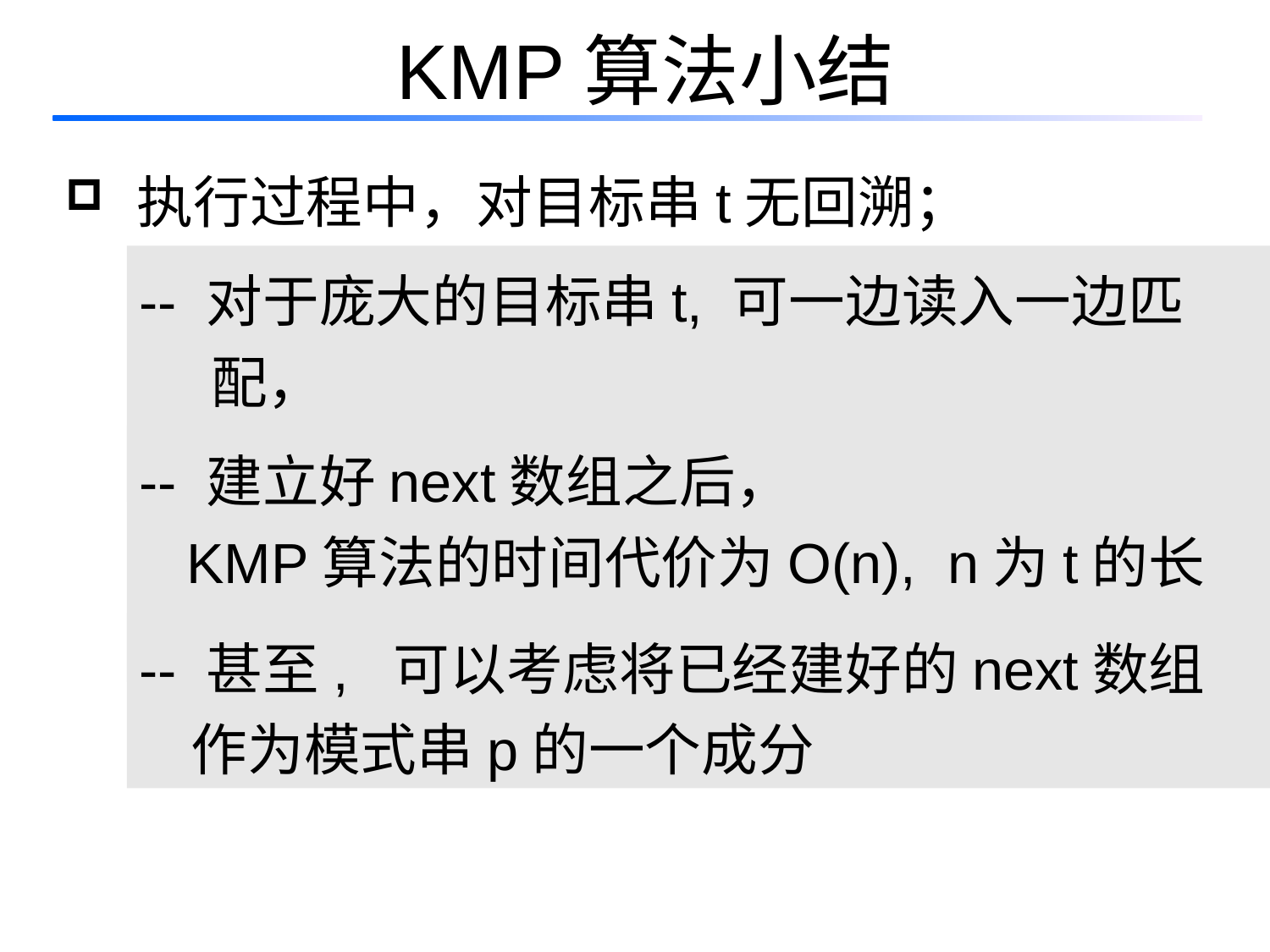

# KMP算法小结

执行过程中，对目标串t无回溯；
-- 对于庞大的目标串t, 可一边读入一边匹配，
   无需保存被匹配串t
-- 建立好next数组之后，
   KMP算法的时间代价为O(n),  n为t的长度
-- 甚至,  可以考虑将已经建好的next数组
   作为模式串p的一个成分